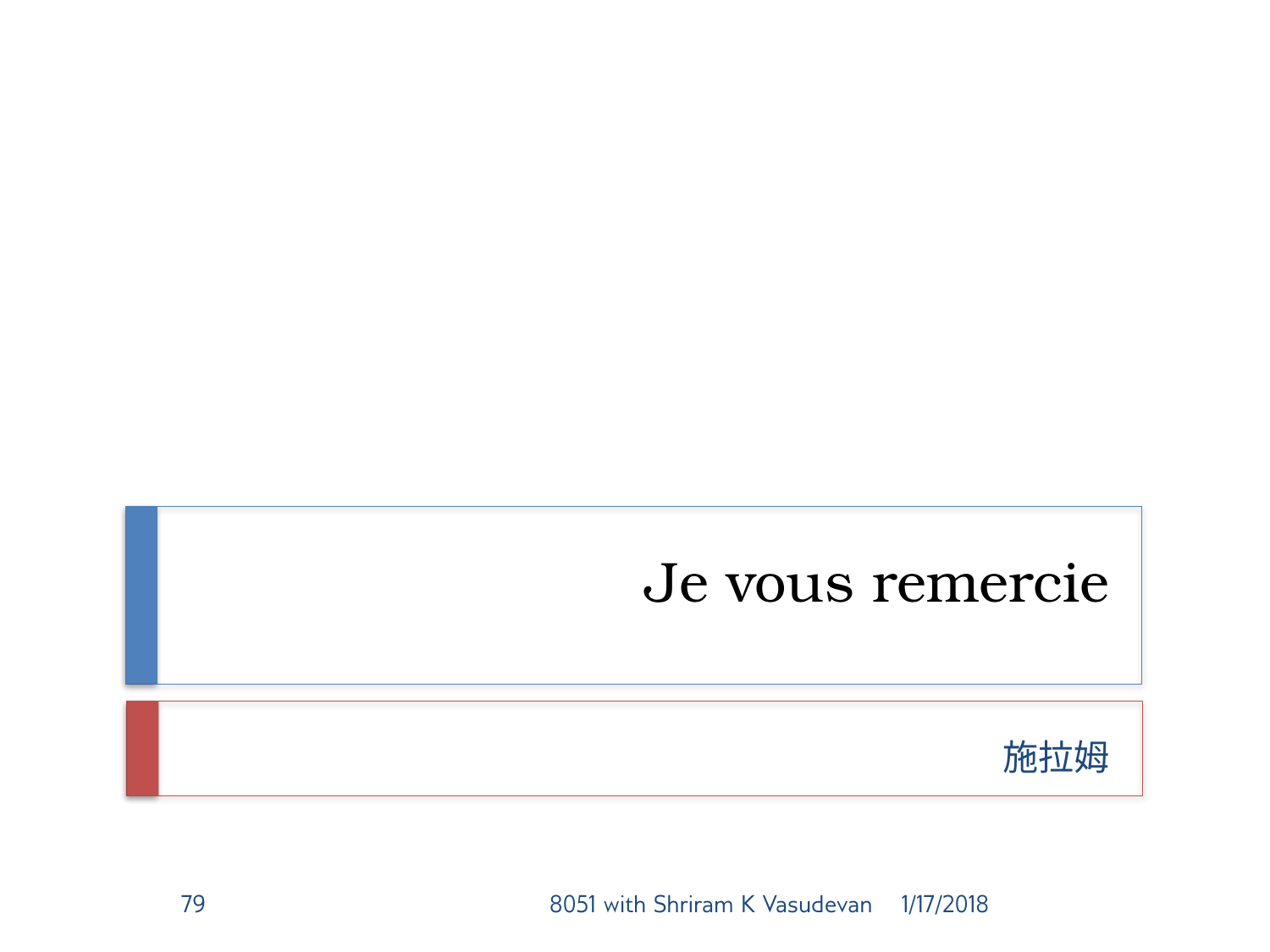

# Je vous remercie

施拉姆

79
8051 with Shriram K Vasudevan
1/17/2018